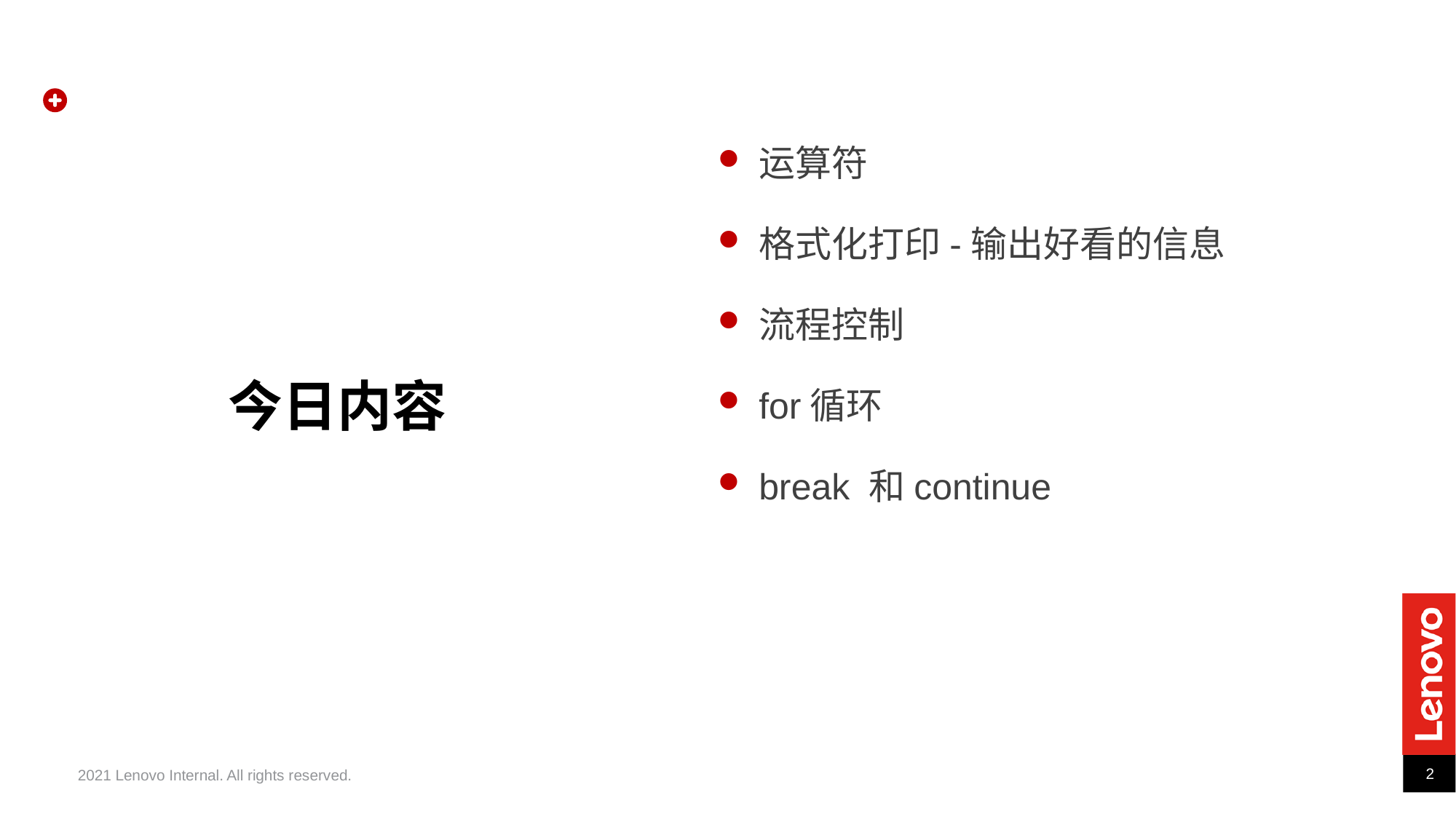

运算符
格式化打印-输出好看的信息
流程控制
for循环
break 和continue

# 今日内容